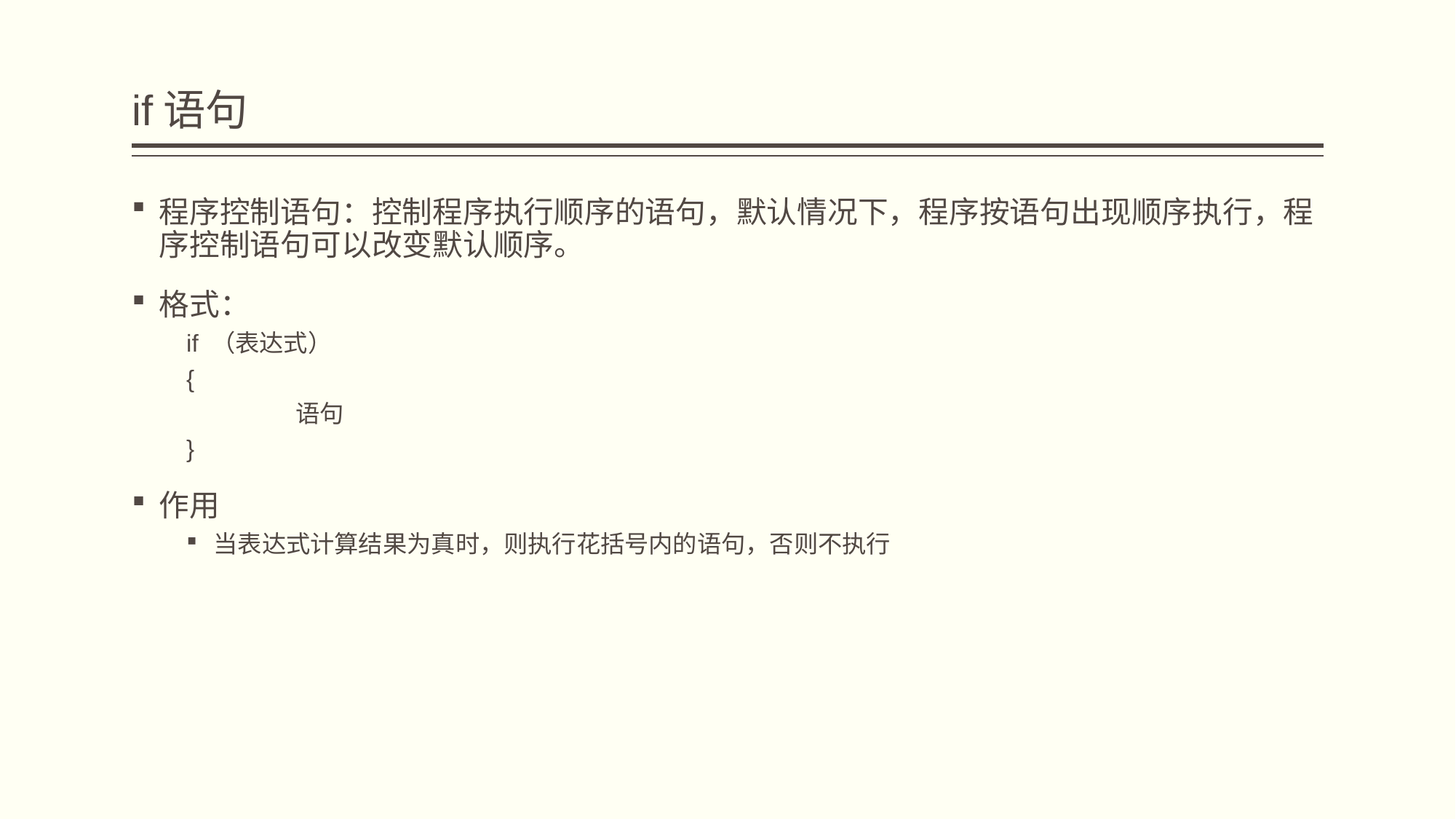

# if语句
程序控制语句：控制程序执行顺序的语句，默认情况下，程序按语句出现顺序执行，程序控制语句可以改变默认顺序。
格式：
if （表达式）
{
	语句
}
作用
当表达式计算结果为真时，则执行花括号内的语句，否则不执行